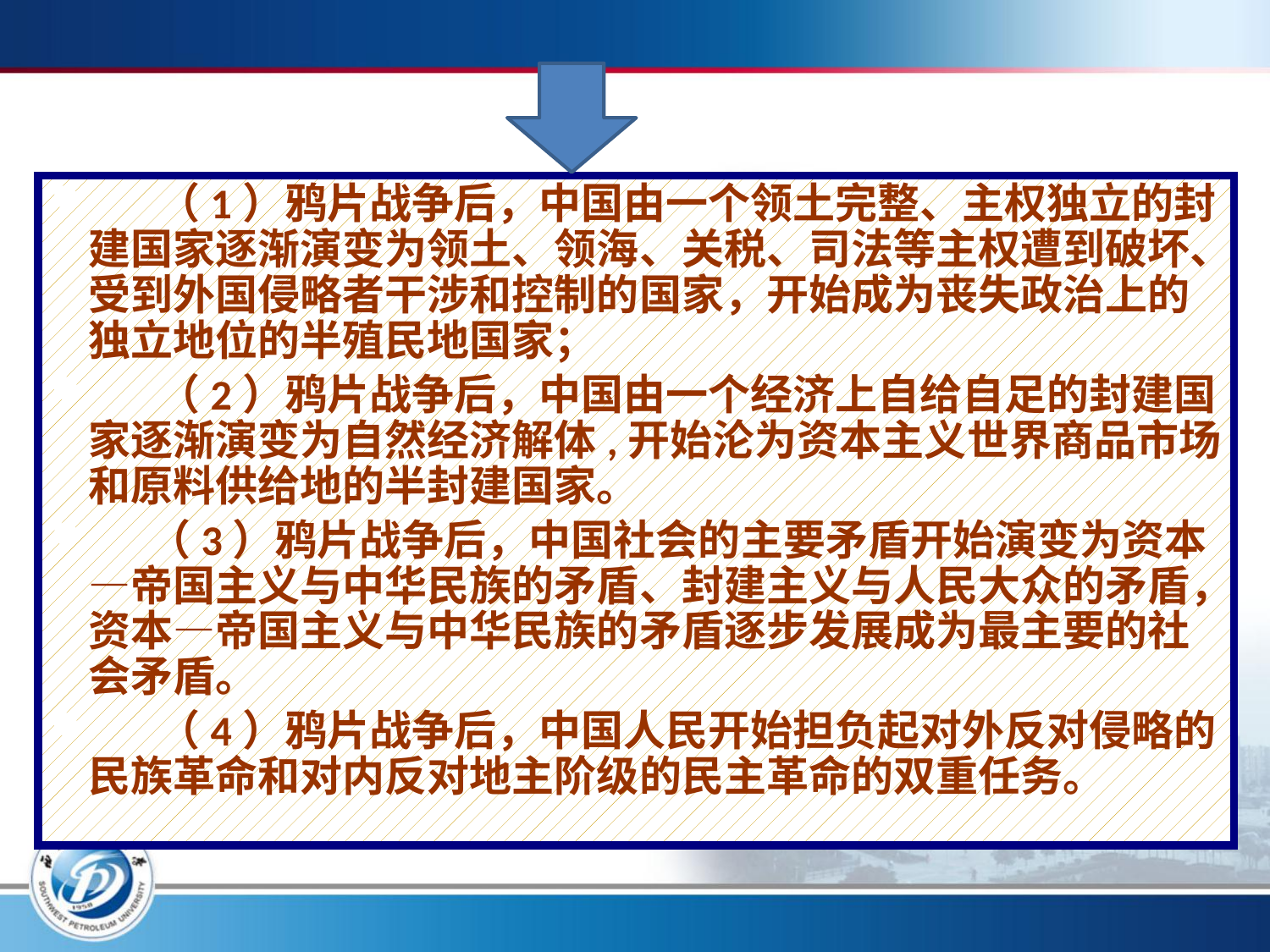

（1）鸦片战争后，中国由一个领土完整、主权独立的封建国家逐渐演变为领土、领海、关税、司法等主权遭到破坏、受到外国侵略者干涉和控制的国家，开始成为丧失政治上的独立地位的半殖民地国家；
      （2）鸦片战争后，中国由一个经济上自给自足的封建国家逐渐演变为自然经济解体,开始沦为资本主义世界商品市场和原料供给地的半封建国家。
     （3）鸦片战争后，中国社会的主要矛盾开始演变为资本—帝国主义与中华民族的矛盾、封建主义与人民大众的矛盾，资本—帝国主义与中华民族的矛盾逐步发展成为最主要的社会矛盾。
      （4）鸦片战争后，中国人民开始担负起对外反对侵略的民族革命和对内反对地主阶级的民主革命的双重任务。